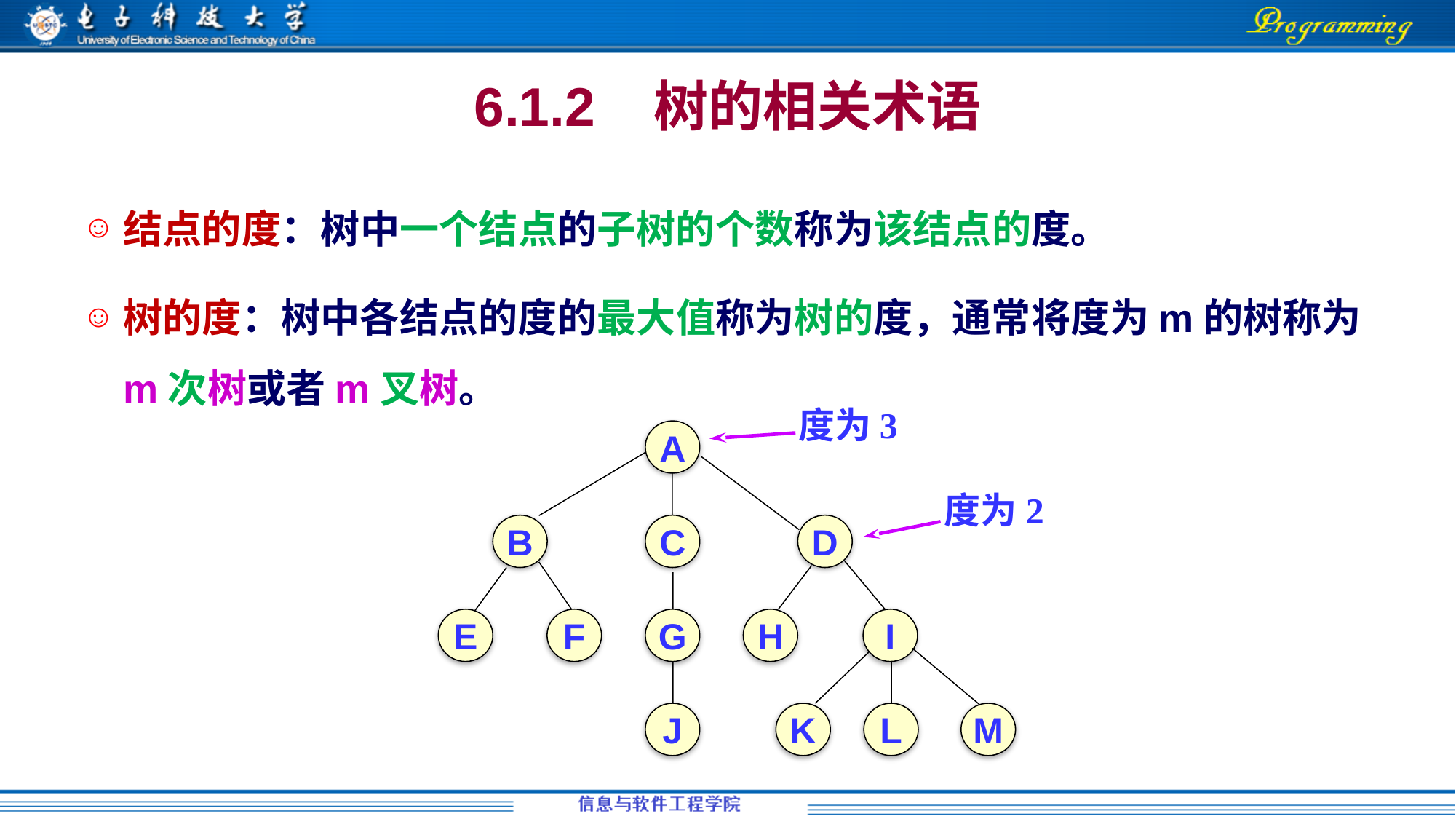

# 6.1.2   树的相关术语
结点的度：树中一个结点的子树的个数称为该结点的度。
树的度：树中各结点的度的最大值称为树的度，通常将度为m的树称为m次树或者m叉树。
度为3
A

B
C
D

E
F
G
H
I

J
K
L
M

度为2